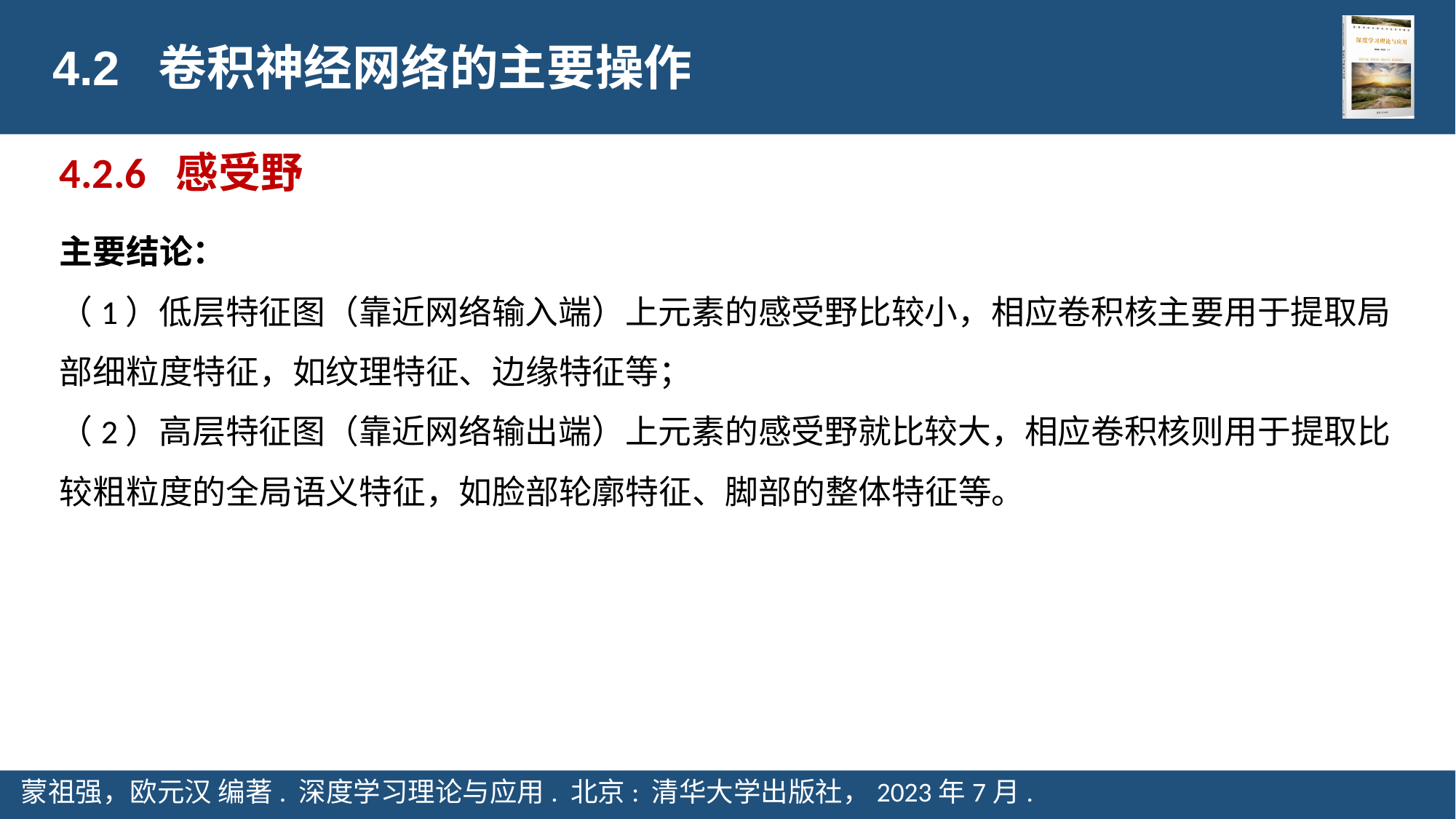

4.2  卷积神经网络的主要操作
4.2.6  感受野
主要结论：
（1）低层特征图（靠近网络输入端）上元素的感受野比较小，相应卷积核主要用于提取局部细粒度特征，如纹理特征、边缘特征等；
（2）高层特征图（靠近网络输出端）上元素的感受野就比较大，相应卷积核则用于提取比较粗粒度的全局语义特征，如脸部轮廓特征、脚部的整体特征等。